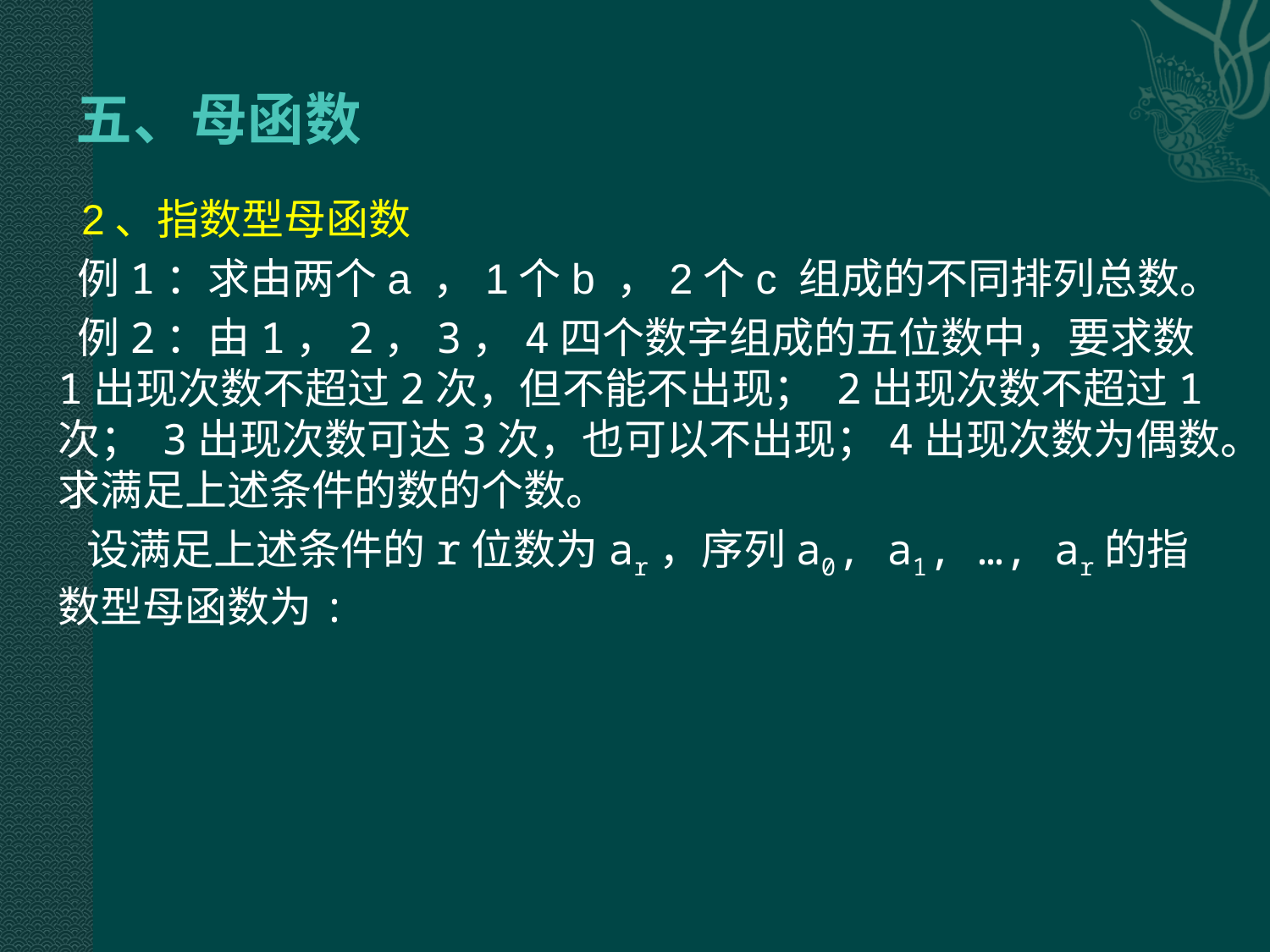

# 五、母函数
  2、指数型母函数
 例1：求由两个a ，1个b ，2个c 组成的不同排列总数。
 例2：由1，2，3，4四个数字组成的五位数中，要求数1出现次数不超过2次，但不能不出现； 2出现次数不超过1次； 3出现次数可达3次，也可以不出现；4出现次数为偶数。求满足上述条件的数的个数。
  设满足上述条件的r位数为ar，序列a0, a1, …, ar的指数型母函数为: